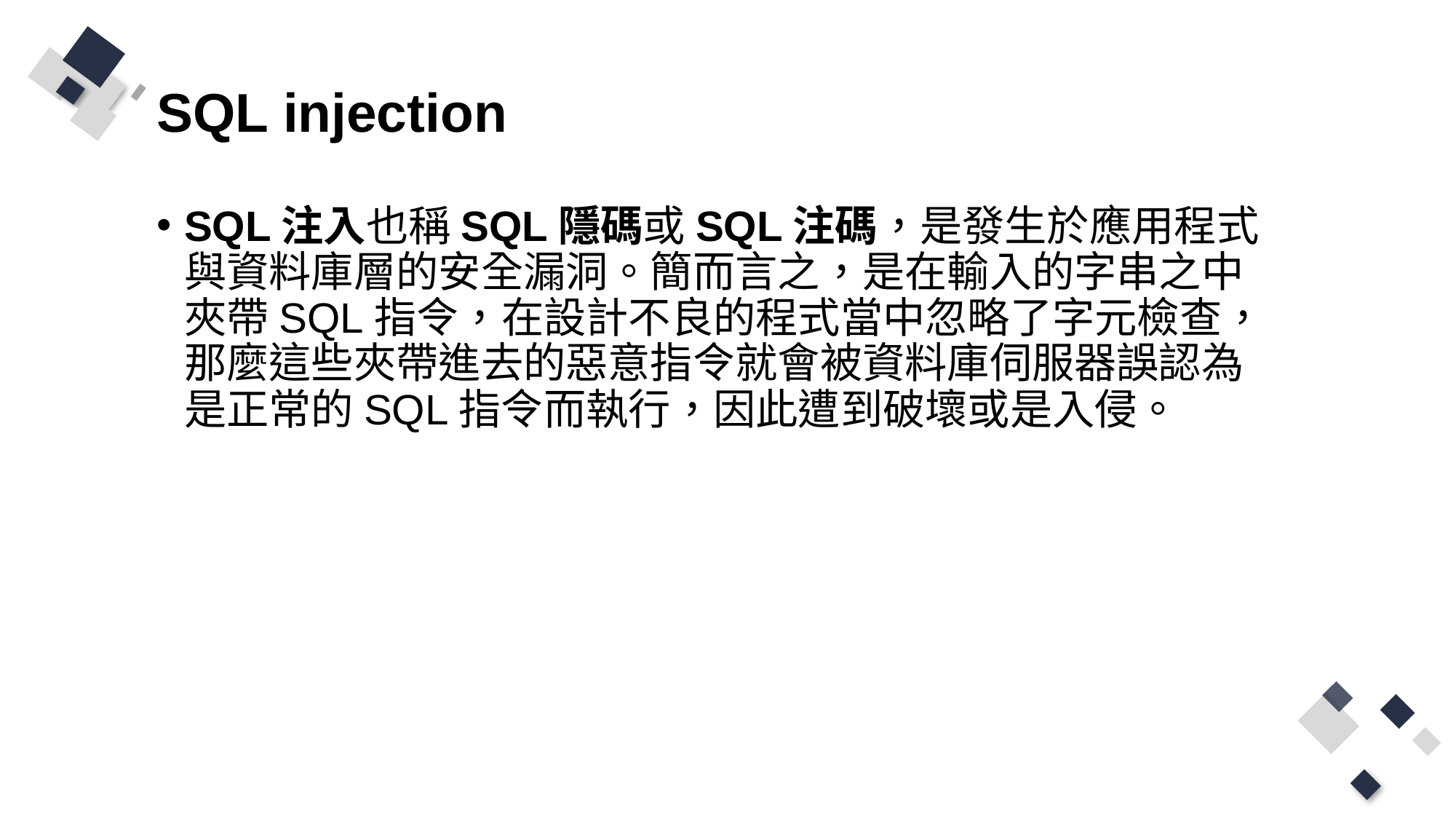

# SQL injection
SQL注入也稱SQL隱碼或SQL注碼，是發生於應用程式與資料庫層的安全漏洞。簡而言之，是在輸入的字串之中夾帶SQL指令，在設計不良的程式當中忽略了字元檢查，那麼這些夾帶進去的惡意指令就會被資料庫伺服器誤認為是正常的SQL指令而執行，因此遭到破壞或是入侵。